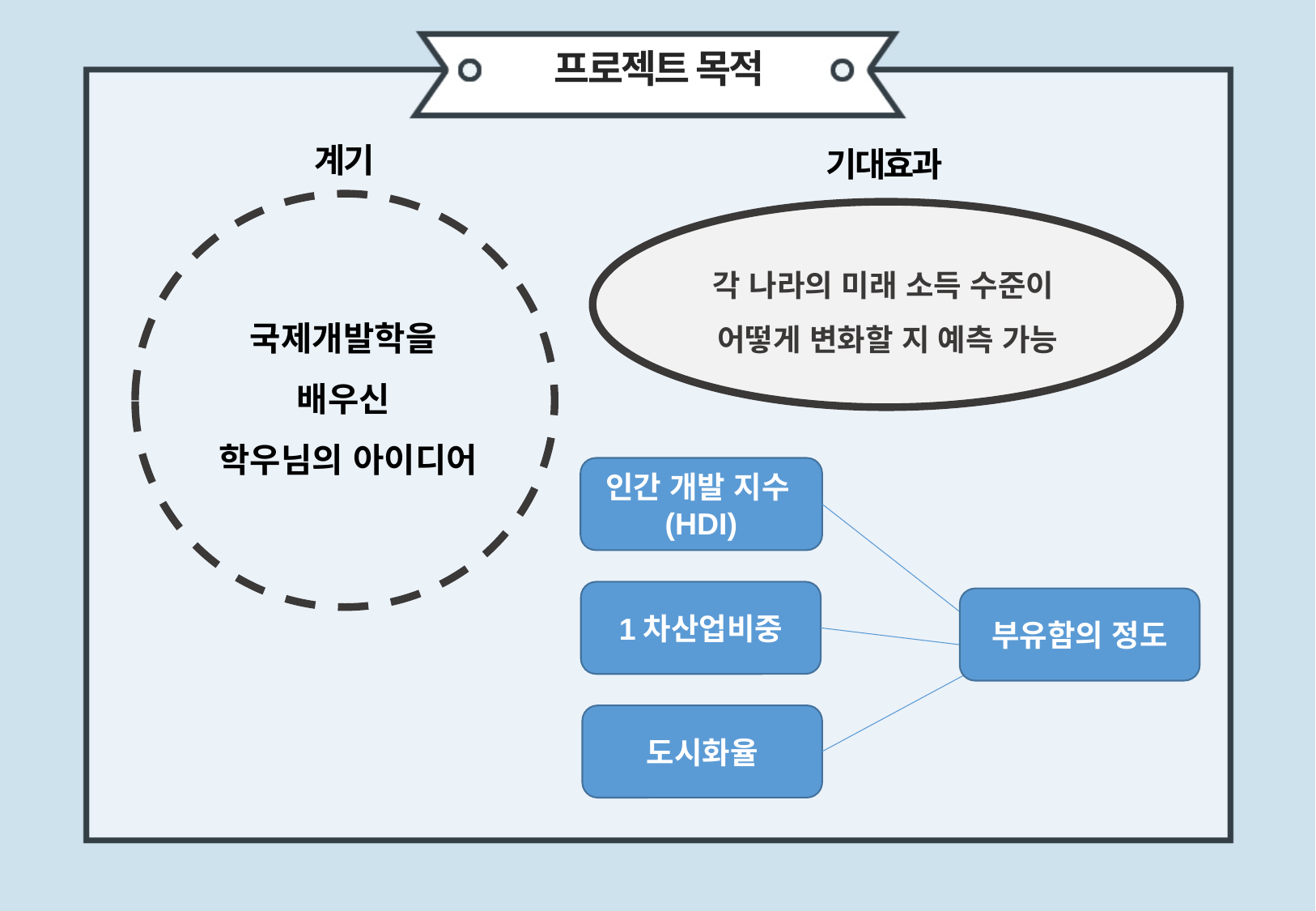

프로젝트 목적
계기
기대효과

각 나라의 미래 소득 수준이
어떻게 변화할 지 예측 가능
국제개발학을
배우신
학우님의 아이디어

인간 개발 지수(HDI)
1차산업비중
부유함의 정도
도시화율